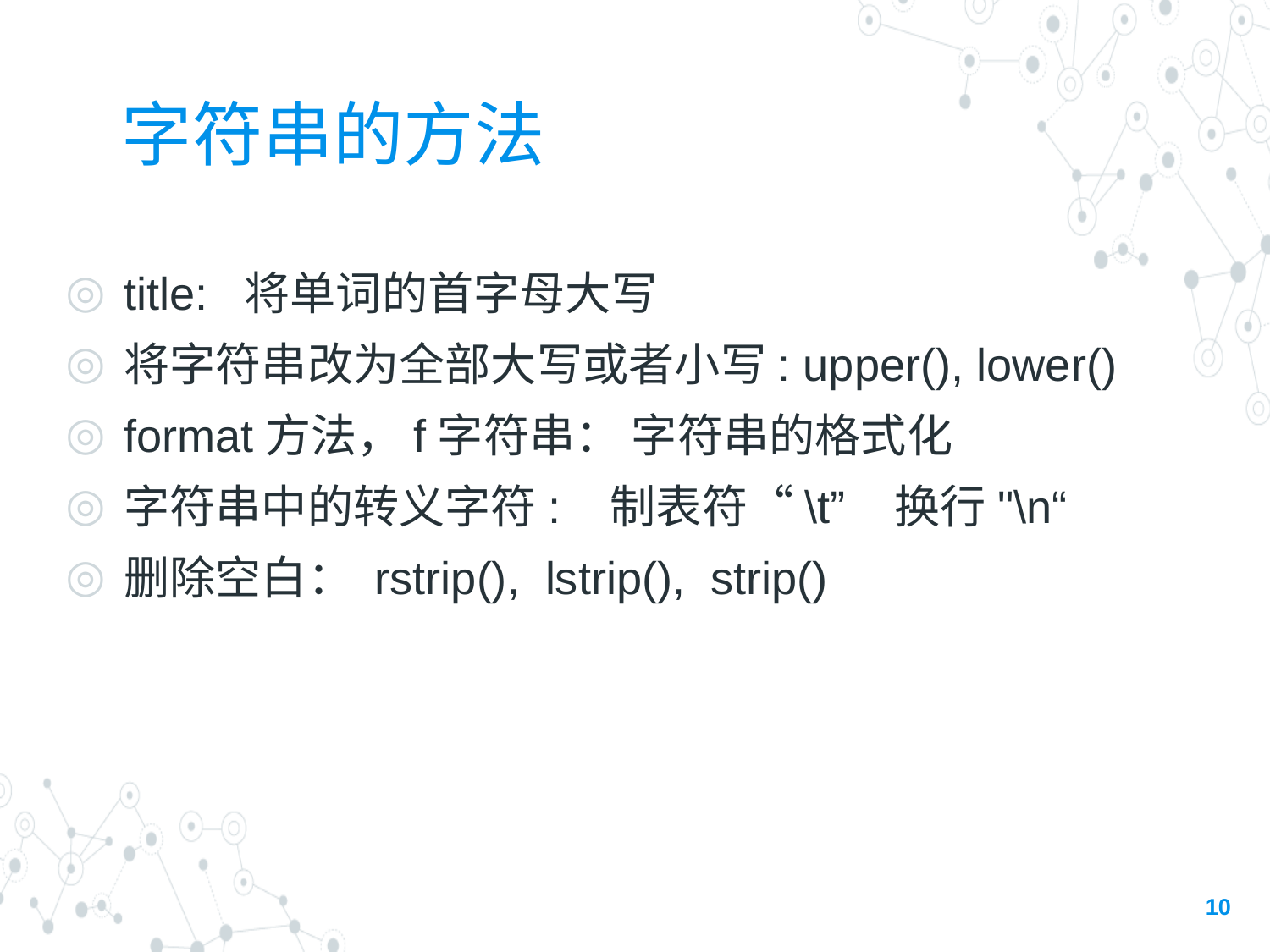

# 字符串的方法
title:  将单词的首字母大写
将字符串改为全部大写或者小写: upper(), lower()
format方法，f字符串： 字符串的格式化
字符串中的转义字符:   制表符“\t”   换行"\n“
删除空白： rstrip(),  lstrip(),  strip()

10